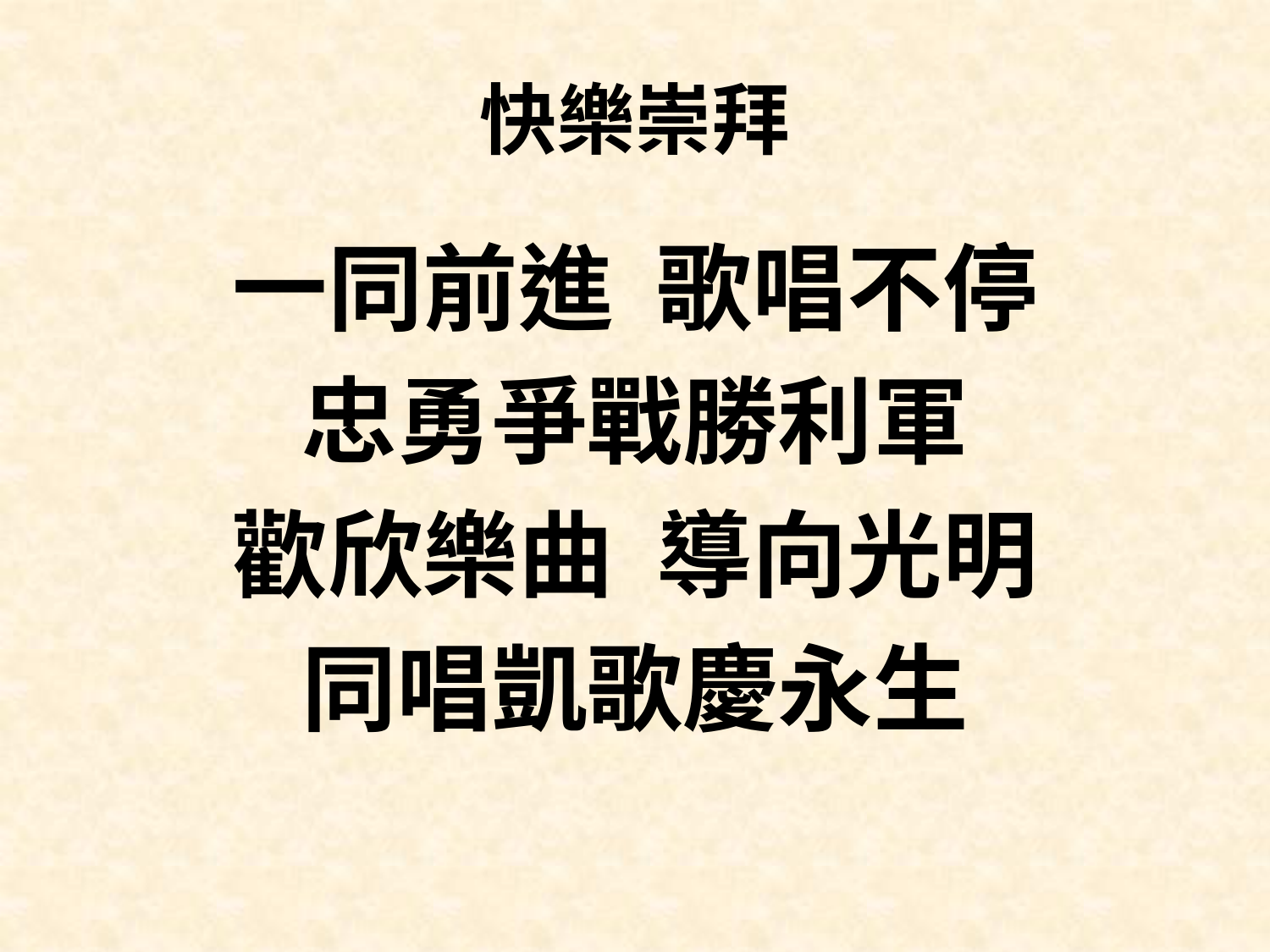

# 快樂崇拜
一同前進  歌唱不停
忠勇爭戰勝利軍
歡欣樂曲  導向光明
同唱凱歌慶永生